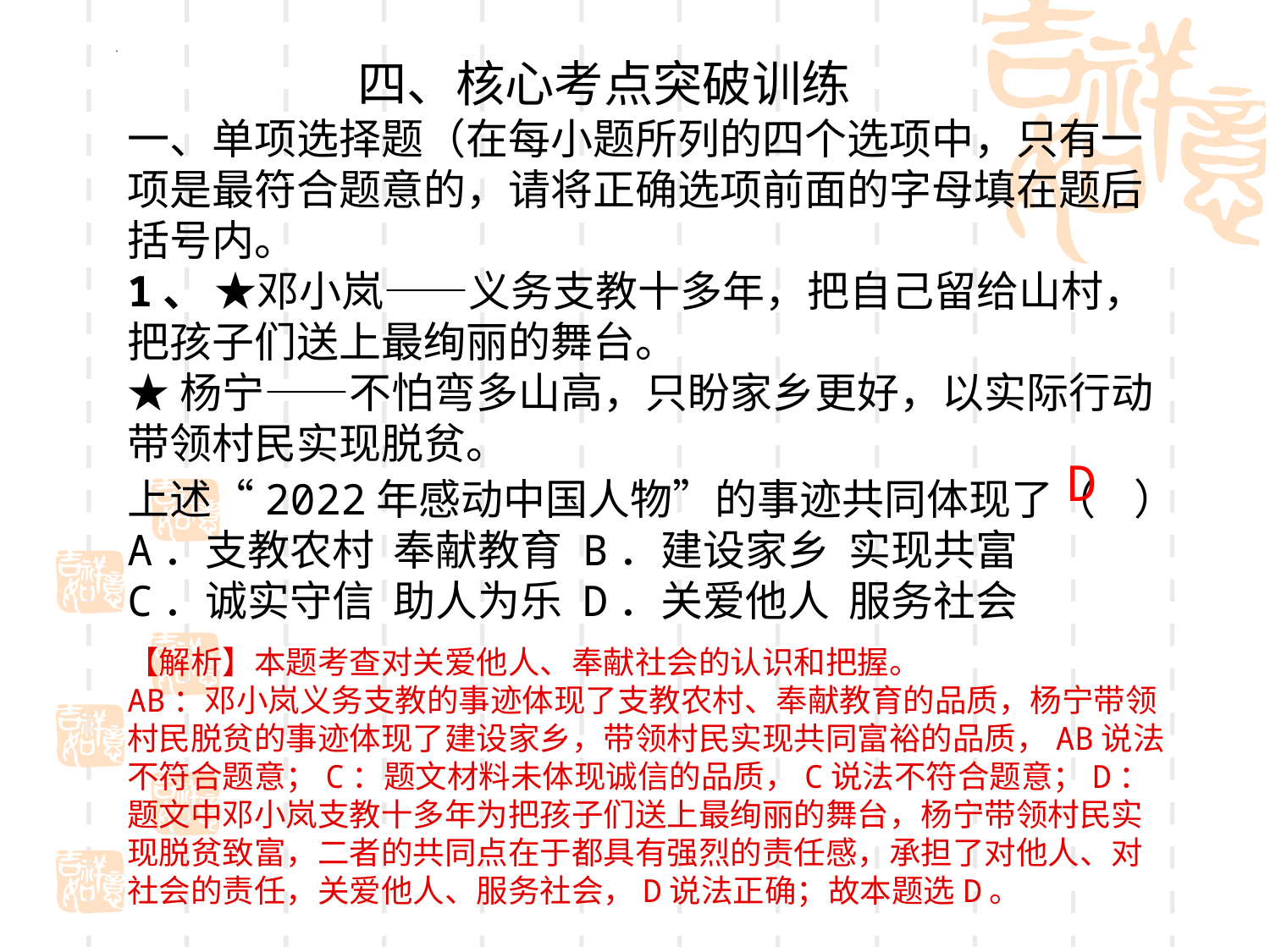

四、核心考点突破训练
一、单项选择题（在每小题所列的四个选项中，只有一项是最符合题意的，请将正确选项前面的字母填在题后括号内。
1、 ★邓小岚——义务支教十多年，把自己留给山村，把孩子们送上最绚丽的舞台。
★杨宁——不怕弯多山高，只盼家乡更好，以实际行动带领村民实现脱贫。
D
上述“2022年感动中国人物”的事迹共同体现了（    ）
A．支教农村  奉献教育 B．建设家乡  实现共富
C．诚实守信  助人为乐 D．关爱他人  服务社会
【解析】本题考查对关爱他人、奉献社会的认识和把握。
AB：邓小岚义务支教的事迹体现了支教农村、奉献教育的品质，杨宁带领村民脱贫的事迹体现了建设家乡，带领村民实现共同富裕的品质，AB说法不符合题意；C：题文材料未体现诚信的品质，C说法不符合题意；D：题文中邓小岚支教十多年为把孩子们送上最绚丽的舞台，杨宁带领村民实现脱贫致富，二者的共同点在于都具有强烈的责任感，承担了对他人、对社会的责任，关爱他人、服务社会，D说法正确；故本题选D。